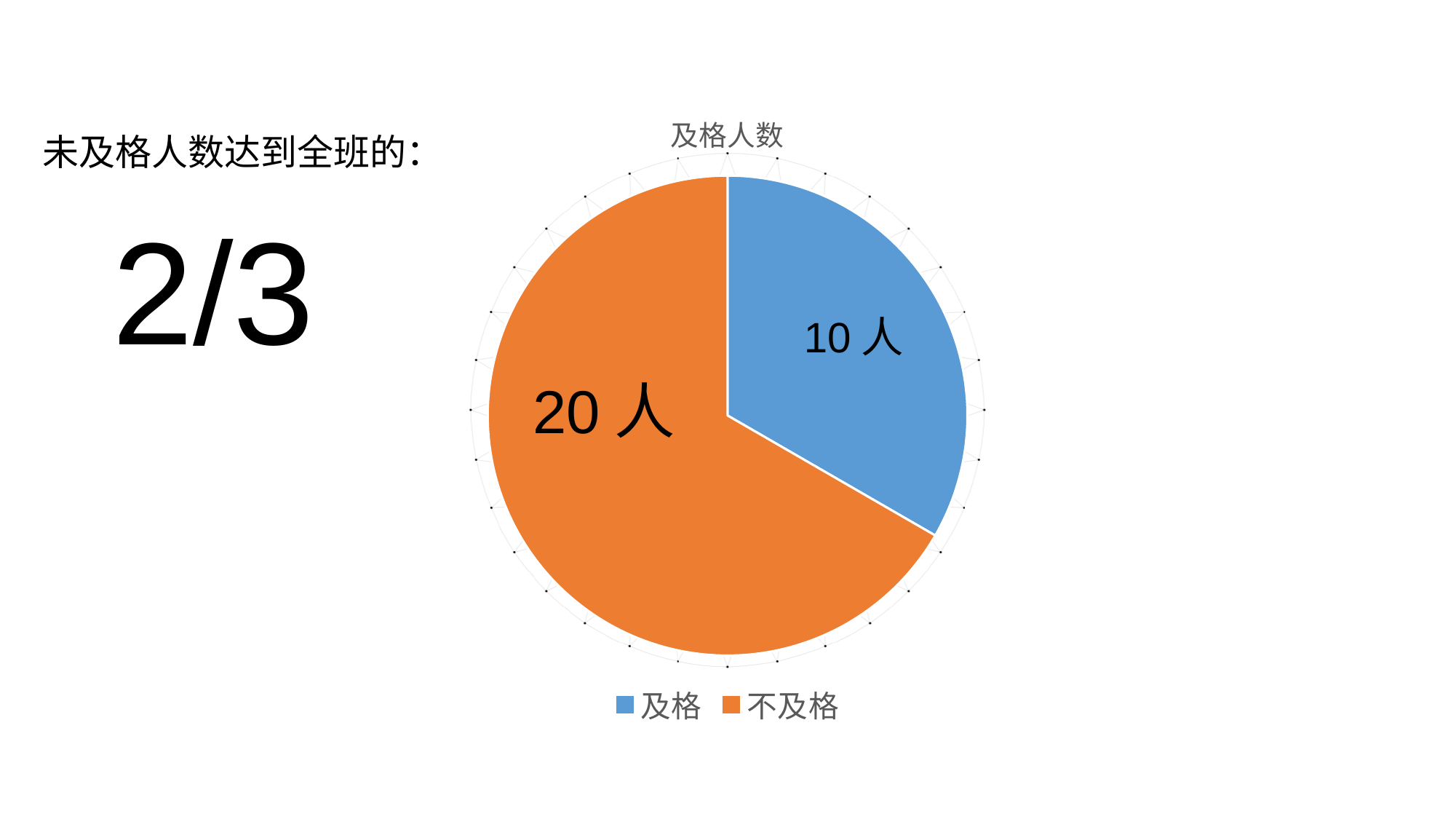

### Chart:

| Category | 及格人数 |
|---|---|
| 及格 | 10.0 |
| 不及格 | 20.0 |
未及格人数达到全班的：
2/3
10人
20人